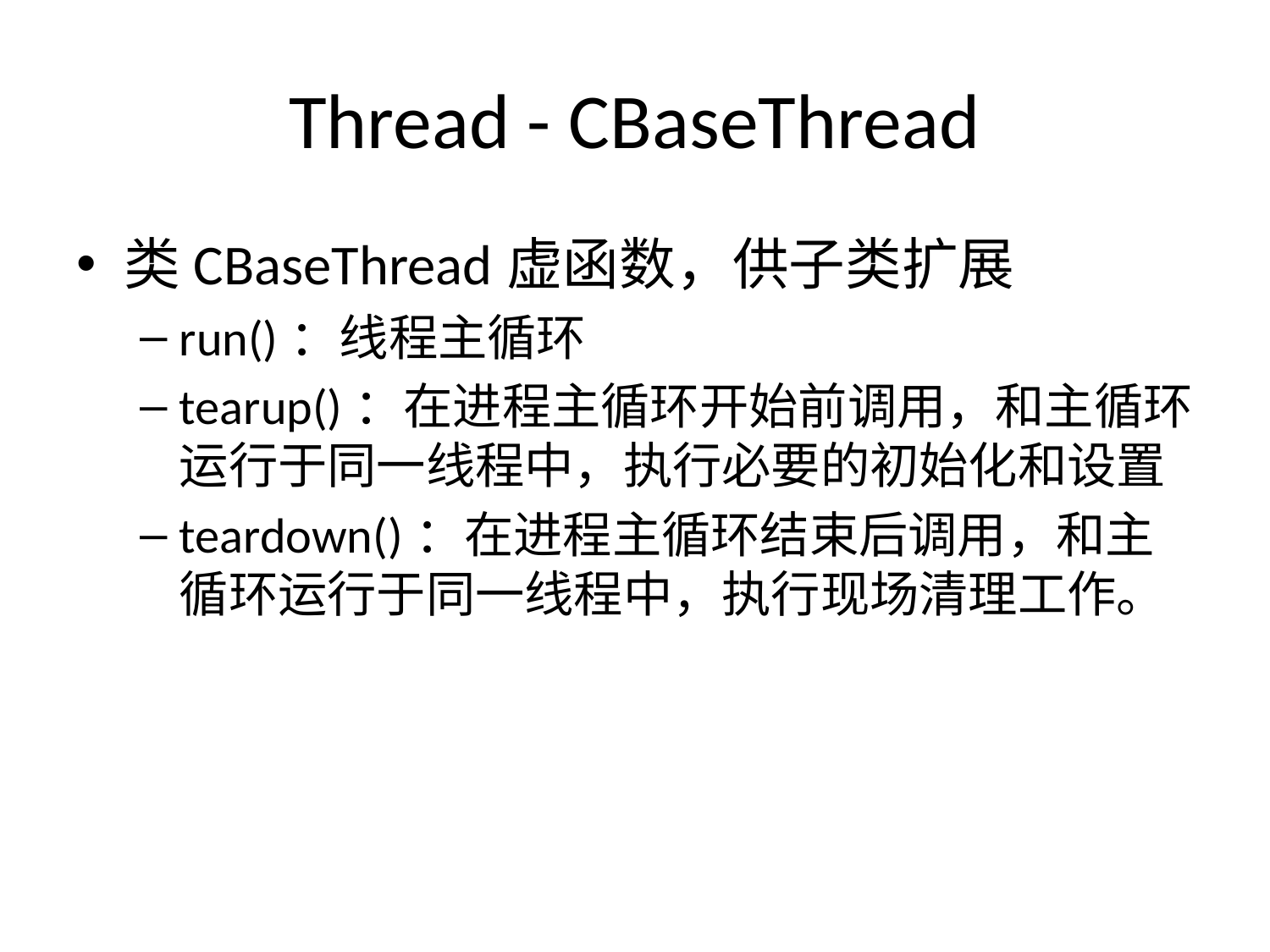

# Thread - CBaseThread
类CBaseThread虚函数，供子类扩展
run()：线程主循环
tearup()：在进程主循环开始前调用，和主循环运行于同一线程中，执行必要的初始化和设置
teardown()：在进程主循环结束后调用，和主循环运行于同一线程中，执行现场清理工作。